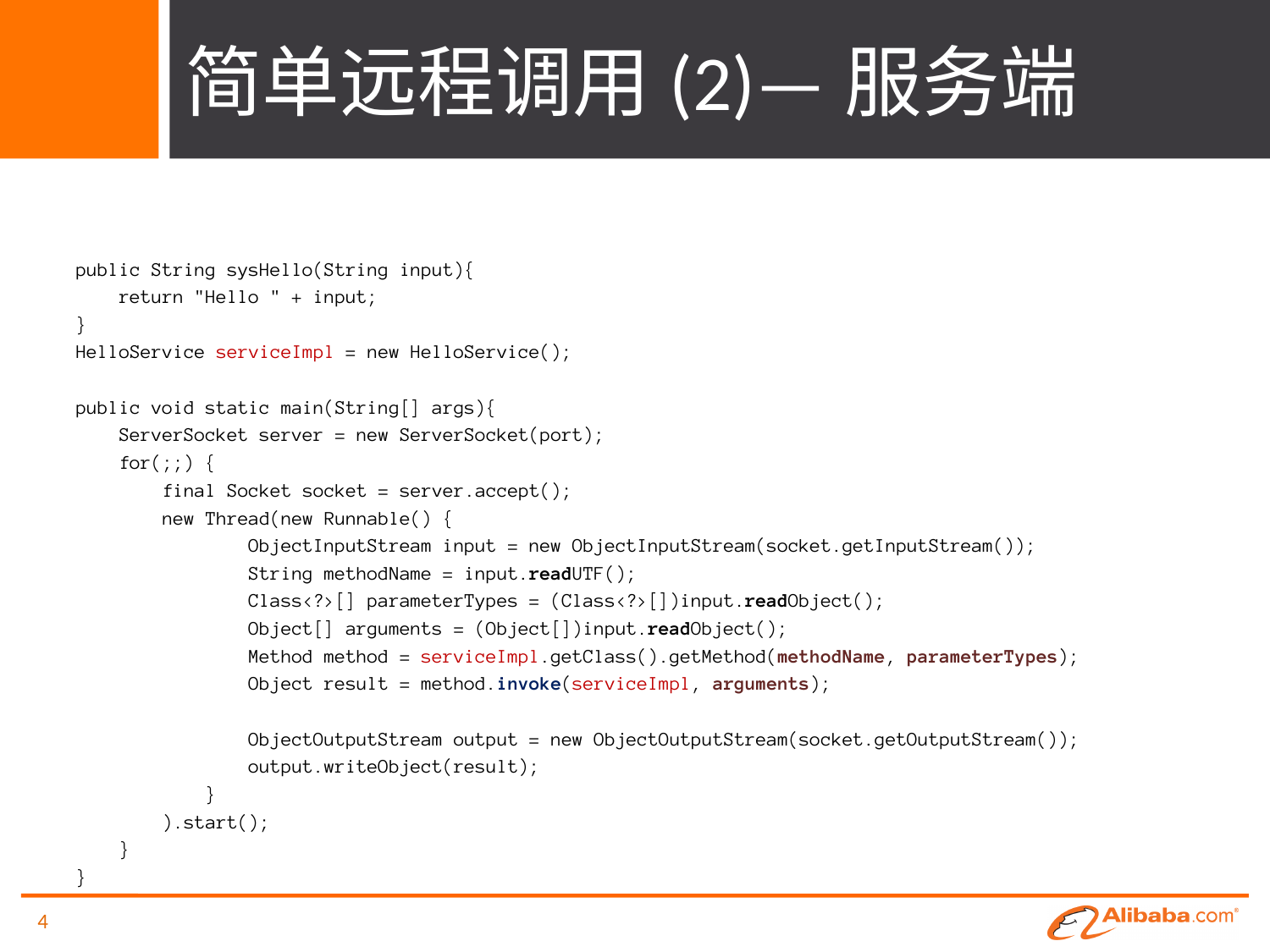

# 简单远程调用(2)—服务端

public String sysHello(String input){
    return "Hello " + input;
}
HelloService serviceImpl = new HelloService();

public void static main(String[] args){
    ServerSocket server = new ServerSocket(port);
    for(;;) {
        final Socket socket = server.accept();
        new Thread(new Runnable() {
                ObjectInputStream input = new ObjectInputStream(socket.getInputStream());
                String methodName = input.readUTF();
                Class<?>[] parameterTypes = (Class<?>[])input.readObject();
                Object[] arguments = (Object[])input.readObject();
                Method method = serviceImpl.getClass().getMethod(methodName, parameterTypes);
                Object result = method.invoke(serviceImpl, arguments);

                ObjectOutputStream output = new ObjectOutputStream(socket.getOutputStream());
                output.writeObject(result);
            }
        ).start();
    }
}
4